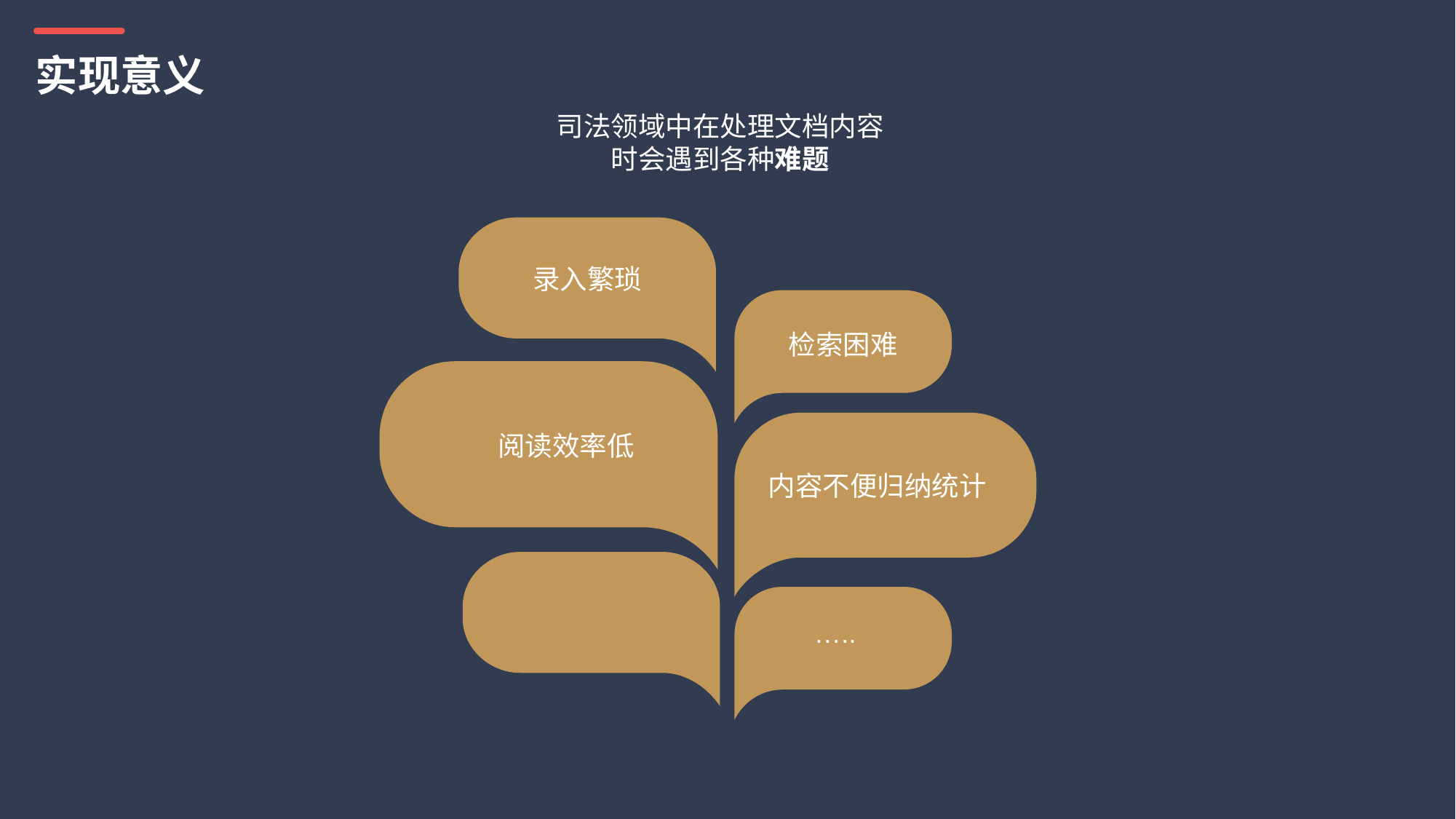

实现意义
司法领域中在处理文档内容时会遇到各种难题

录入繁琐

检索困难

阅读效率低
内容不便归纳统计

…..